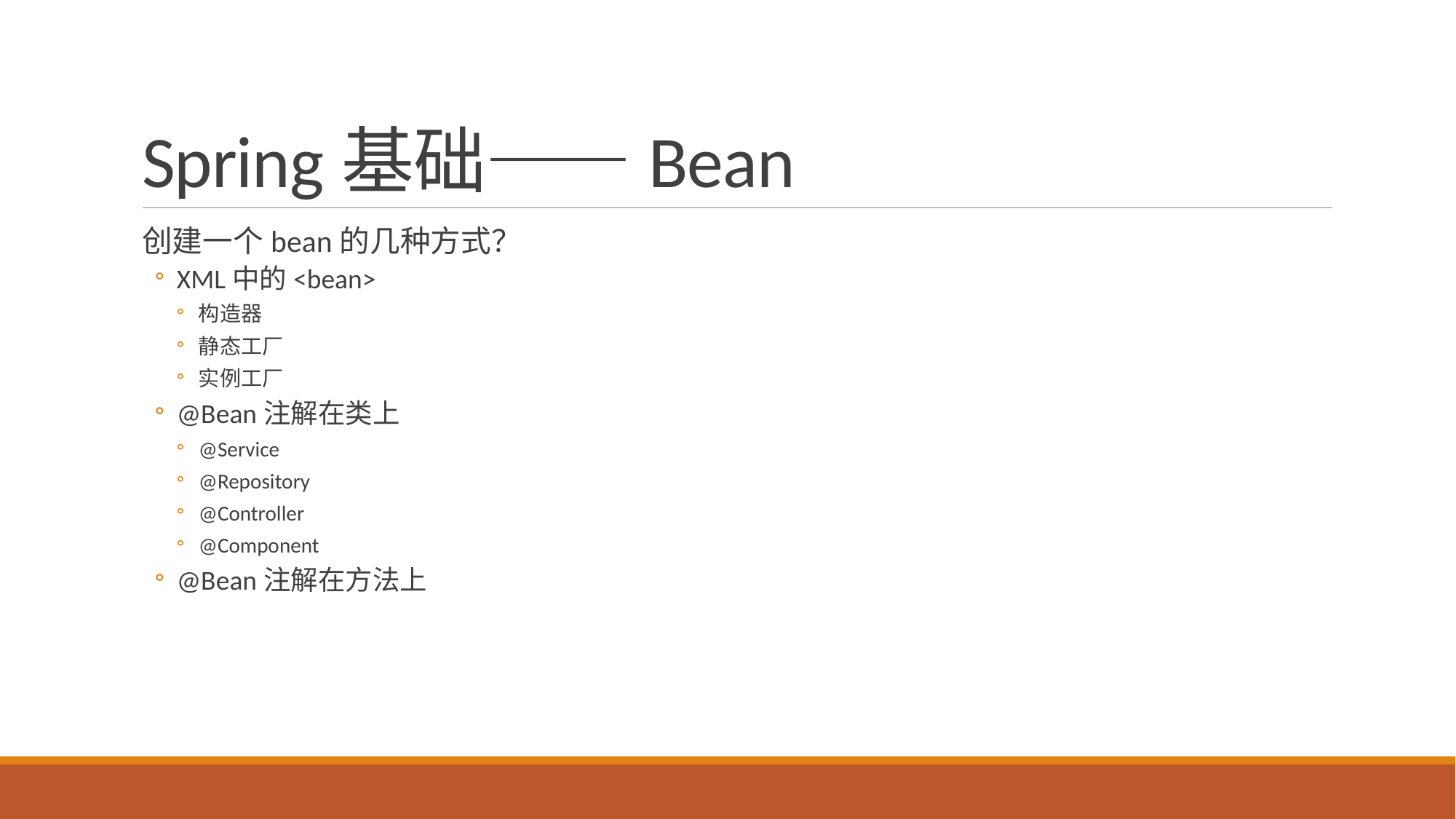

# Spring基础——Bean
创建一个bean的几种方式？
XML中的<bean>
构造器
静态工厂
实例工厂
@Bean注解在类上
@Service
@Repository
@Controller
@Component
@Bean注解在方法上